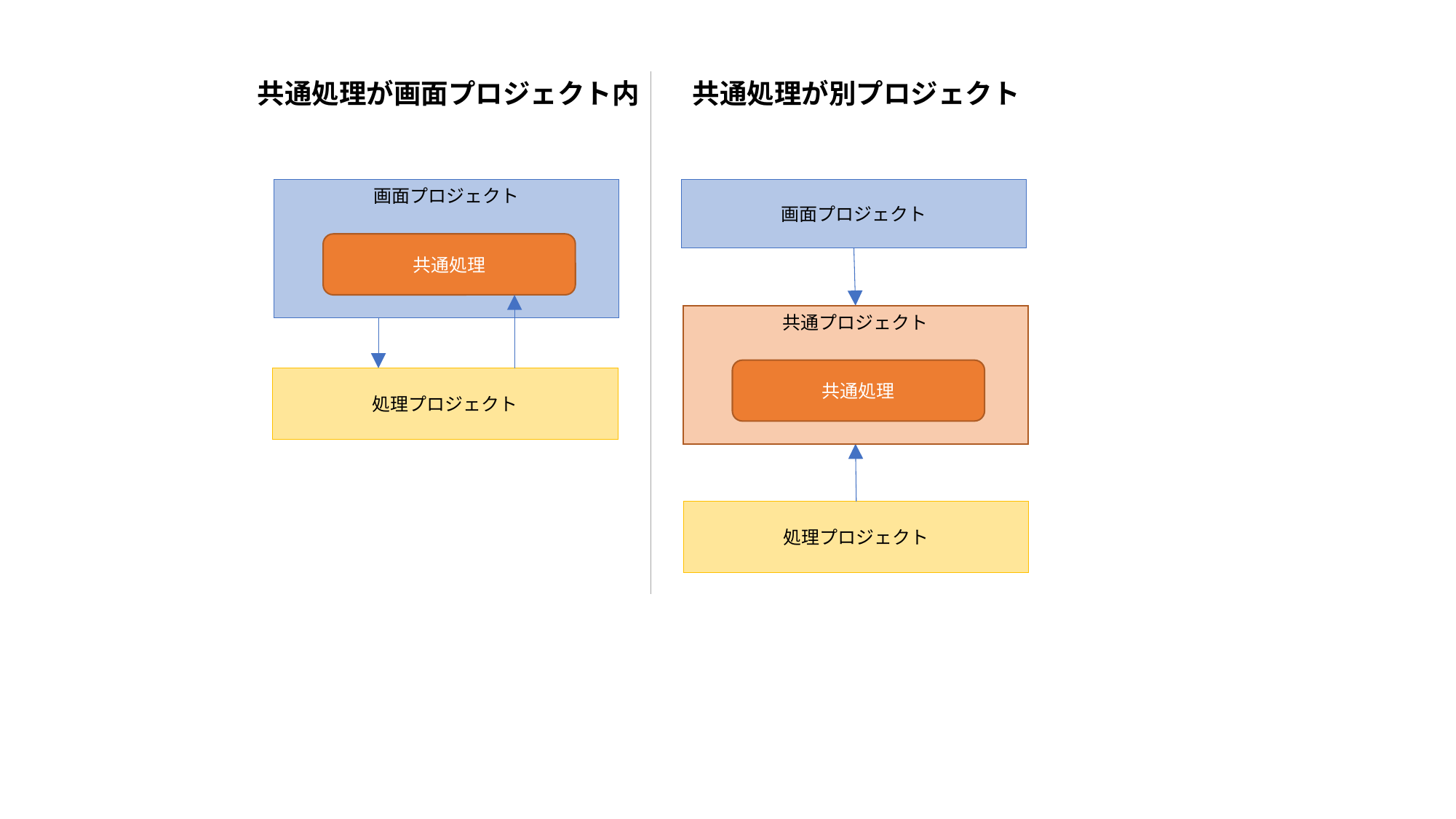

共通処理が画面プロジェクト内
共通処理が別プロジェクト
画面プロジェクト
画面プロジェクト
共通処理
共通プロジェクト
共通処理
処理プロジェクト
処理プロジェクト